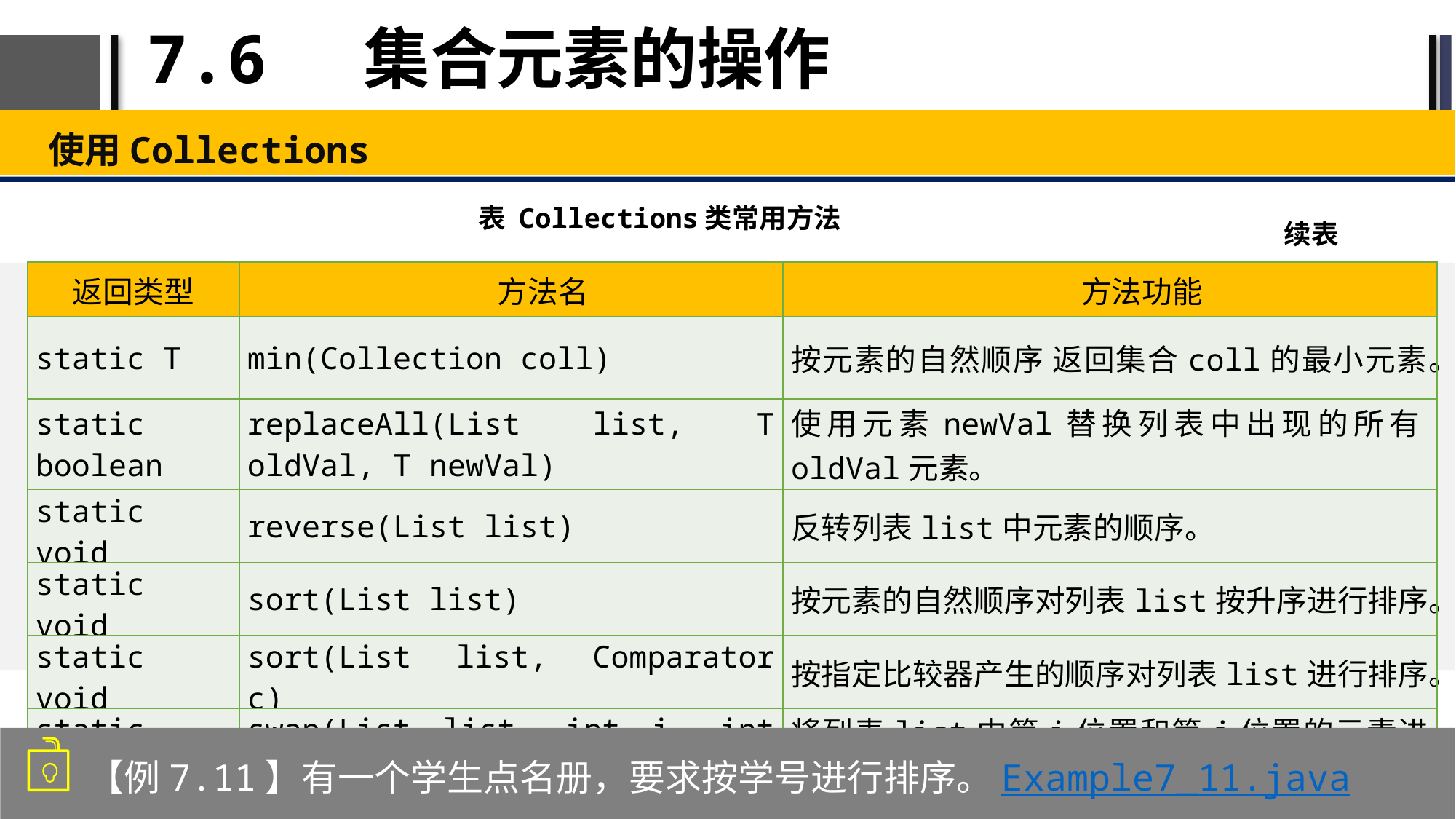

# 7.6  集合元素的操作

使用Collections

表 Collections类常用方法
续表
| 返回类型 | 方法名 | 方法功能 |
| --- | --- | --- |
| static T | min(Collection coll) | 按元素的自然顺序 返回集合coll的最小元素。 |
| static boolean | replaceAll(List list, T oldVal, T newVal) | 使用元素newVal替换列表中出现的所有oldVal元素。 |
| static void | reverse(List list) | 反转列表list中元素的顺序。 |
| static void | sort(List list) | 按元素的自然顺序对列表list按升序进行排序。 |
| static void | sort(List list, Comparator c) | 按指定比较器产生的顺序对列表list进行排序。 |
| static void | swap(List list, int i, int j) | 将列表list中第i位置和第j位置的元素进行互换。 |

【例7.11】有一个学生点名册，要求按学号进行排序。Example7_11.java